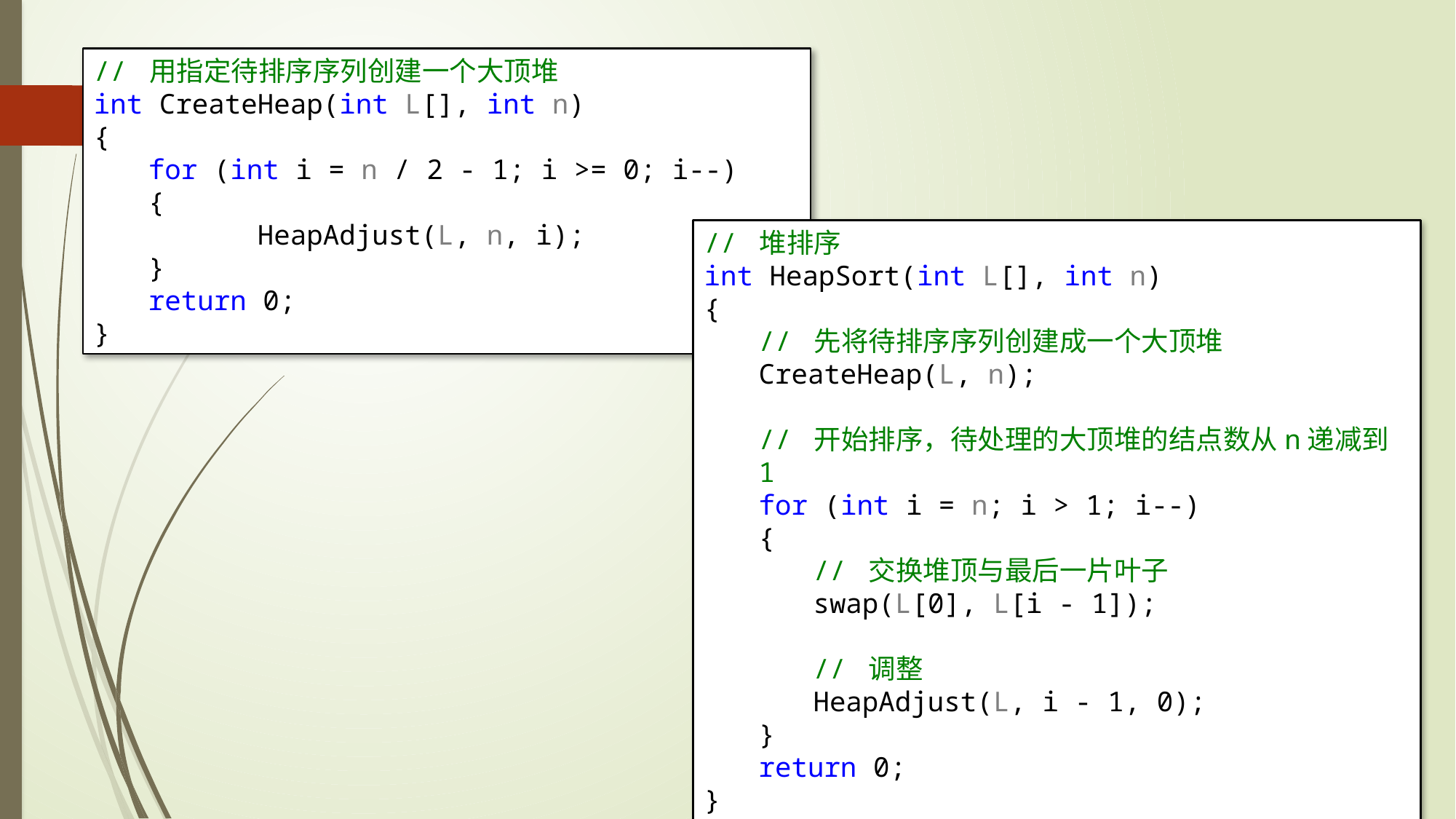

// 用指定待排序序列创建一个大顶堆
int CreateHeap(int L[], int n)
{
for (int i = n / 2 - 1; i >= 0; i--)
{
	HeapAdjust(L, n, i);
}
return 0;
}
// 堆排序
int HeapSort(int L[], int n)
{
// 先将待排序序列创建成一个大顶堆
CreateHeap(L, n);

// 开始排序，待处理的大顶堆的结点数从n递减到1
for (int i = n; i > 1; i--)
{
// 交换堆顶与最后一片叶子
swap(L[0], L[i - 1]);

// 调整
HeapAdjust(L, i - 1, 0);
}
return 0;
}